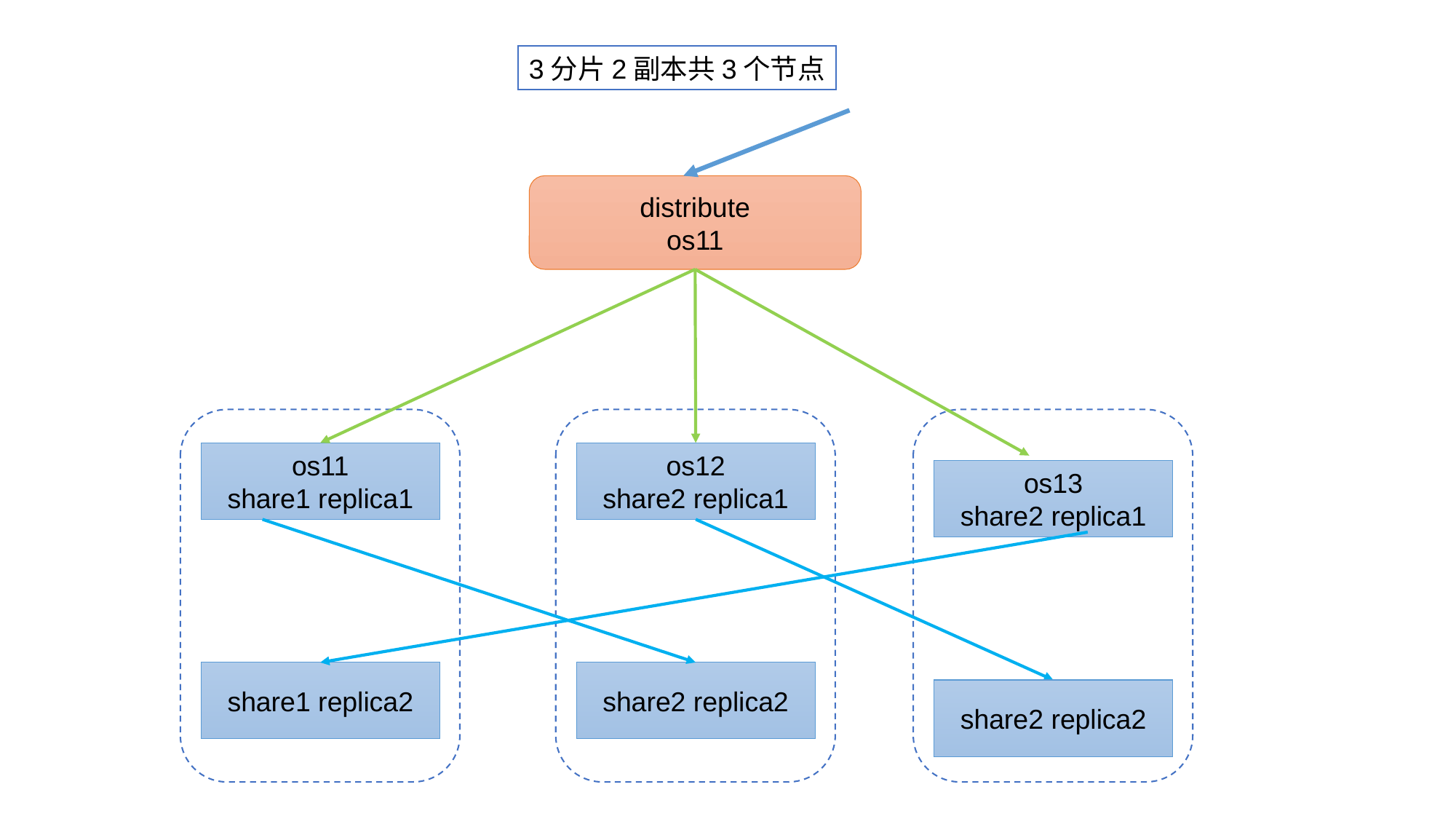

3分片2副本共3个节点
distribute
os11

os12
share2 replica1
os11
share1 replica1
os13
share2 replica1
share2 replica2
share1 replica2
share2 replica2